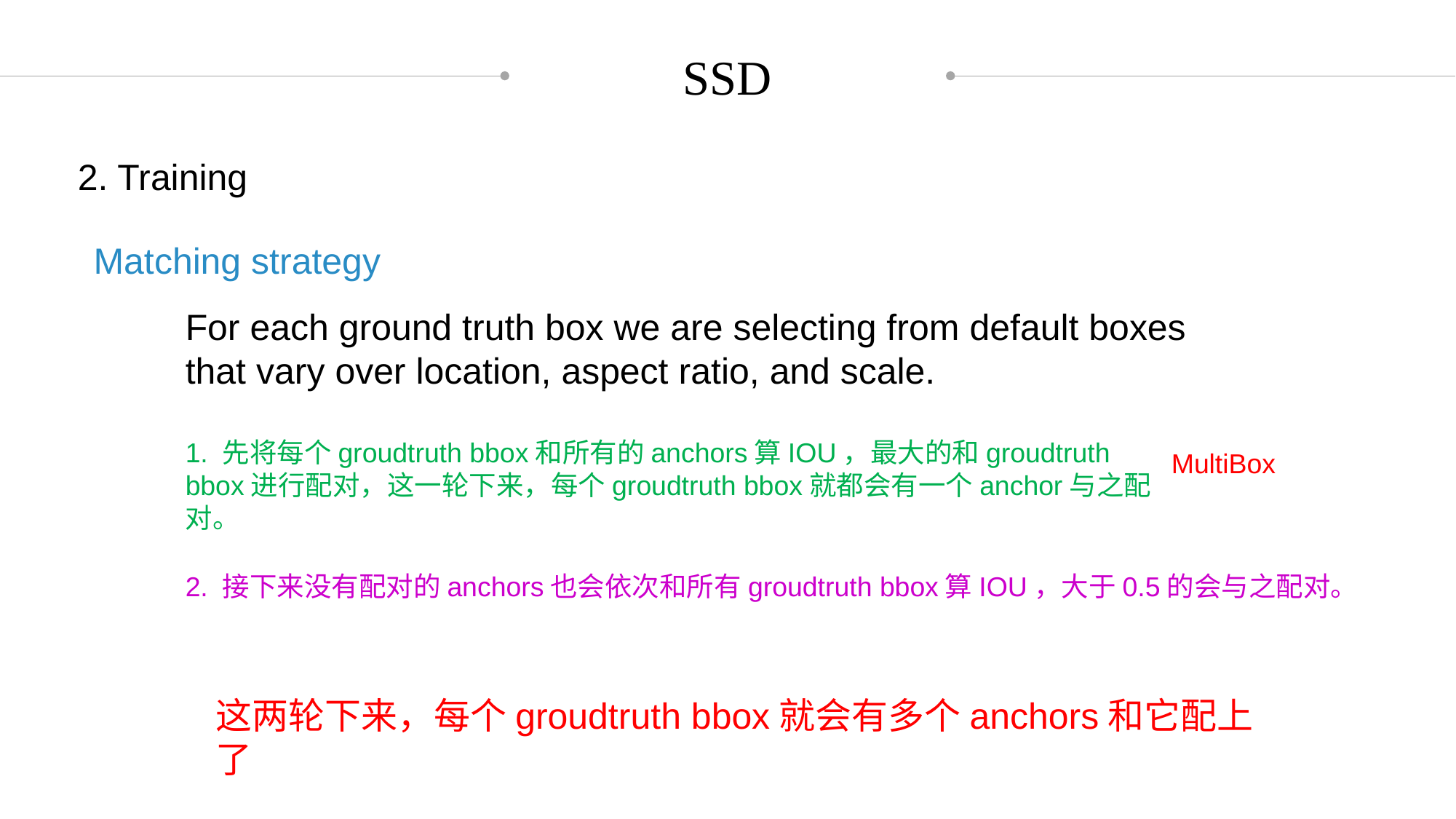

SSD
2. Training
Matching strategy
For each ground truth box we are selecting from default boxes that vary over location, aspect ratio, and scale.
1. 先将每个groudtruth bbox和所有的anchors算IOU，最大的和groudtruth bbox进行配对，这一轮下来，每个groudtruth bbox就都会有一个anchor与之配对。
MultiBox
2. 接下来没有配对的anchors也会依次和所有groudtruth bbox算IOU，大于0.5的会与之配对。
这两轮下来，每个groudtruth bbox就会有多个anchors和它配上了